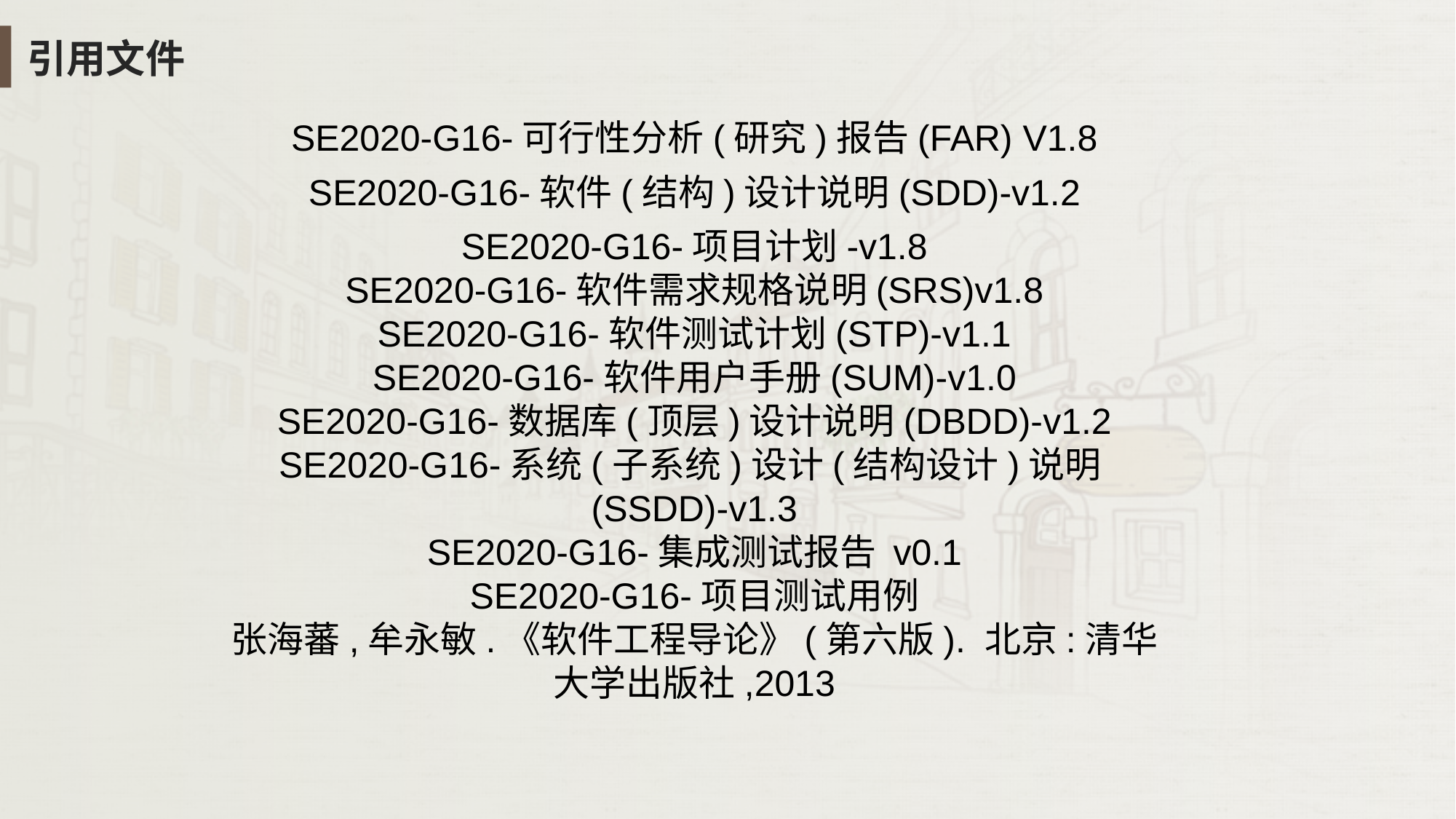

引用文件
SE2020-G16-可行性分析(研究)报告(FAR) V1.8
SE2020-G16-软件(结构)设计说明(SDD)-v1.2
SE2020-G16-项目计划-v1.8
SE2020-G16-软件需求规格说明(SRS)v1.8
SE2020-G16-软件测试计划(STP)-v1.1
SE2020-G16-软件用户手册(SUM)-v1.0
SE2020-G16-数据库(顶层)设计说明(DBDD)-v1.2
SE2020-G16-系统(子系统)设计(结构设计)说明(SSDD)-v1.3
SE2020-G16-集成测试报告 v0.1
SE2020-G16-项目测试用例
张海蕃,牟永敏.《软件工程导论》(第六版). 北京:清华大学出版社,2013